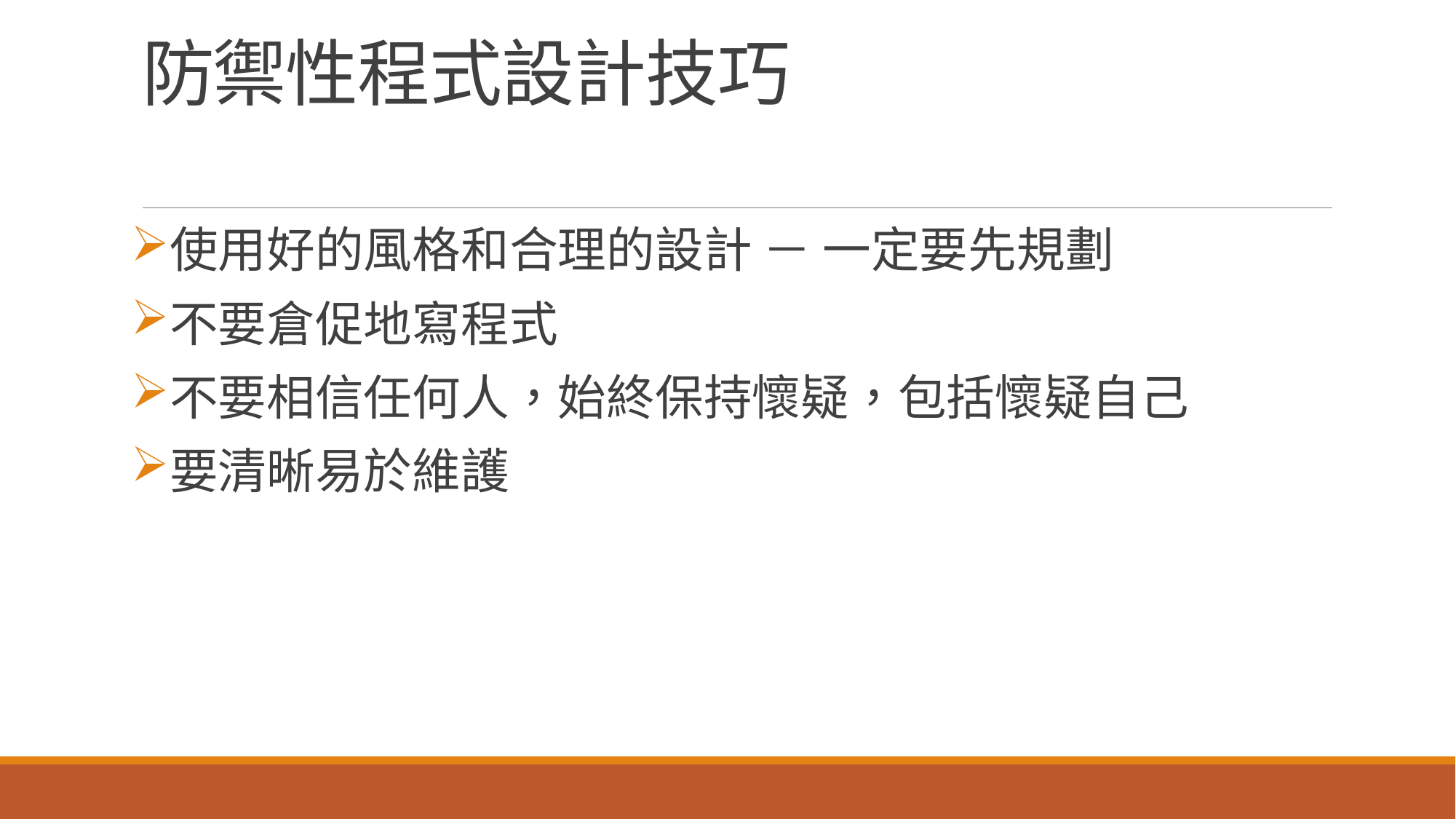

# 防禦性程式設計技巧
使用好的風格和合理的設計 － 一定要先規劃
不要倉促地寫程式
不要相信任何人，始終保持懷疑，包括懷疑自己
要清晰易於維護